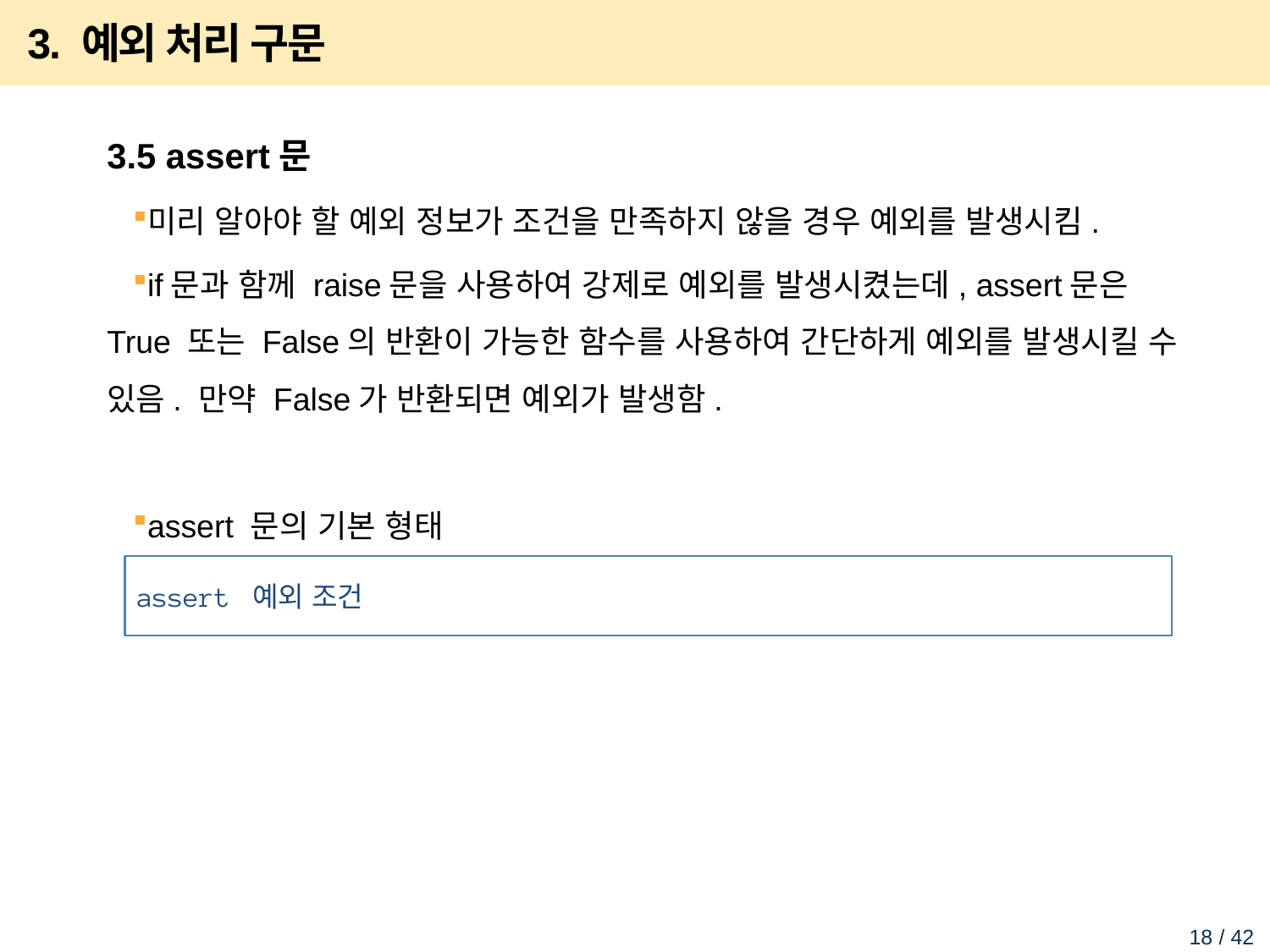

# 3. 예외 처리 구문
3.5 assert문
미리 알아야 할 예외 정보가 조건을 만족하지 않을 경우 예외를 발생시킴.
if문과 함께 raise문을 사용하여 강제로 예외를 발생시켰는데, assert문은 True 또는 False의 반환이 가능한 함수를 사용하여 간단하게 예외를 발생시킬 수 있음. 만약 False가 반환되면 예외가 발생함.

assert 문의 기본 형태
assert 예외 조건